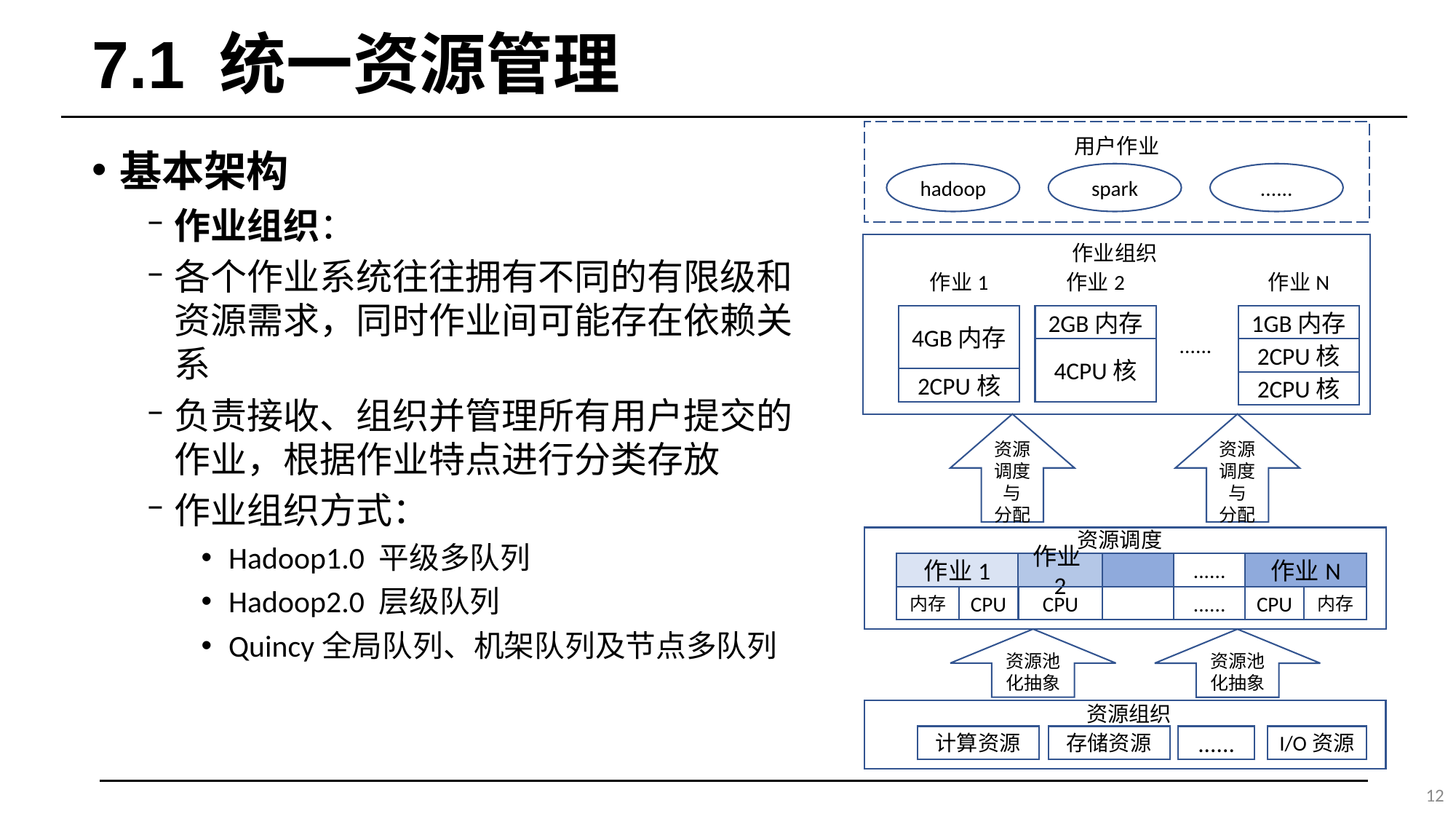

# 7.1 统一资源管理

用户作业
hadoop
spark
......
作业组织

作业1
作业2
作业N
4GB内存
2GB内存
1GB内存
......
4CPU核
2CPU核
2CPU核
2CPU核
基本架构
作业组织：
各个作业系统往往拥有不同的有限级和资源需求，同时作业间可能存在依赖关系
负责接收、组织并管理所有用户提交的作业，根据作业特点进行分类存放
作业组织方式：
Hadoop1.0 平级多队列
Hadoop2.0 层级队列
Quincy全局队列、机架队列及节点多队列

资源
调度
与
分配
资源
调度
与
分配
资源调度

作业1
作业2

......
作业N
内存
CPU
CPU

......
CPU
内存
资源池
化抽象
资源池
化抽象
资源组织

计算资源
存储资源
......
I/O资源
12